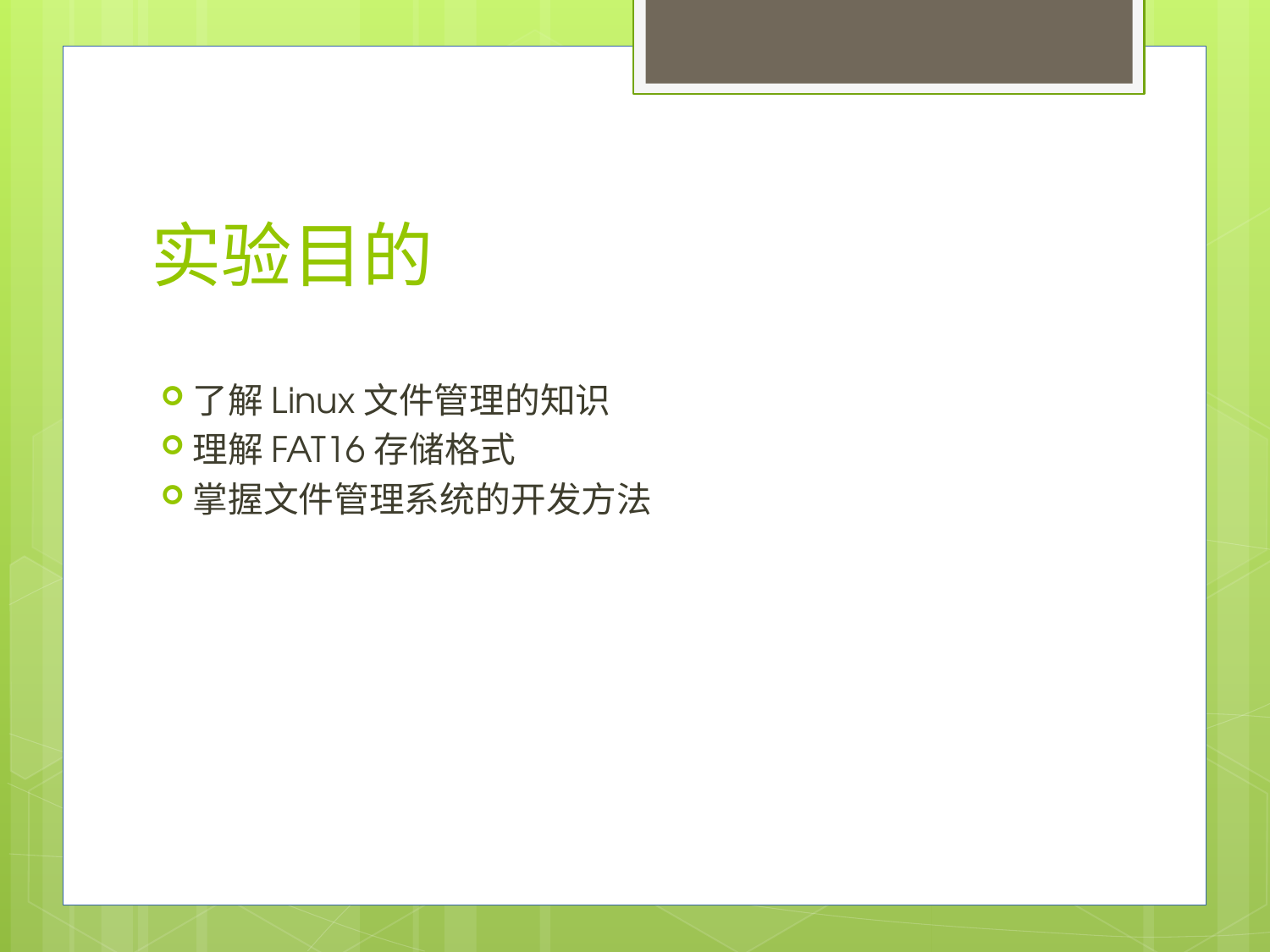

# 实验目的

了解Linux文件管理的知识
理解FAT16存储格式
掌握文件管理系统的开发方法